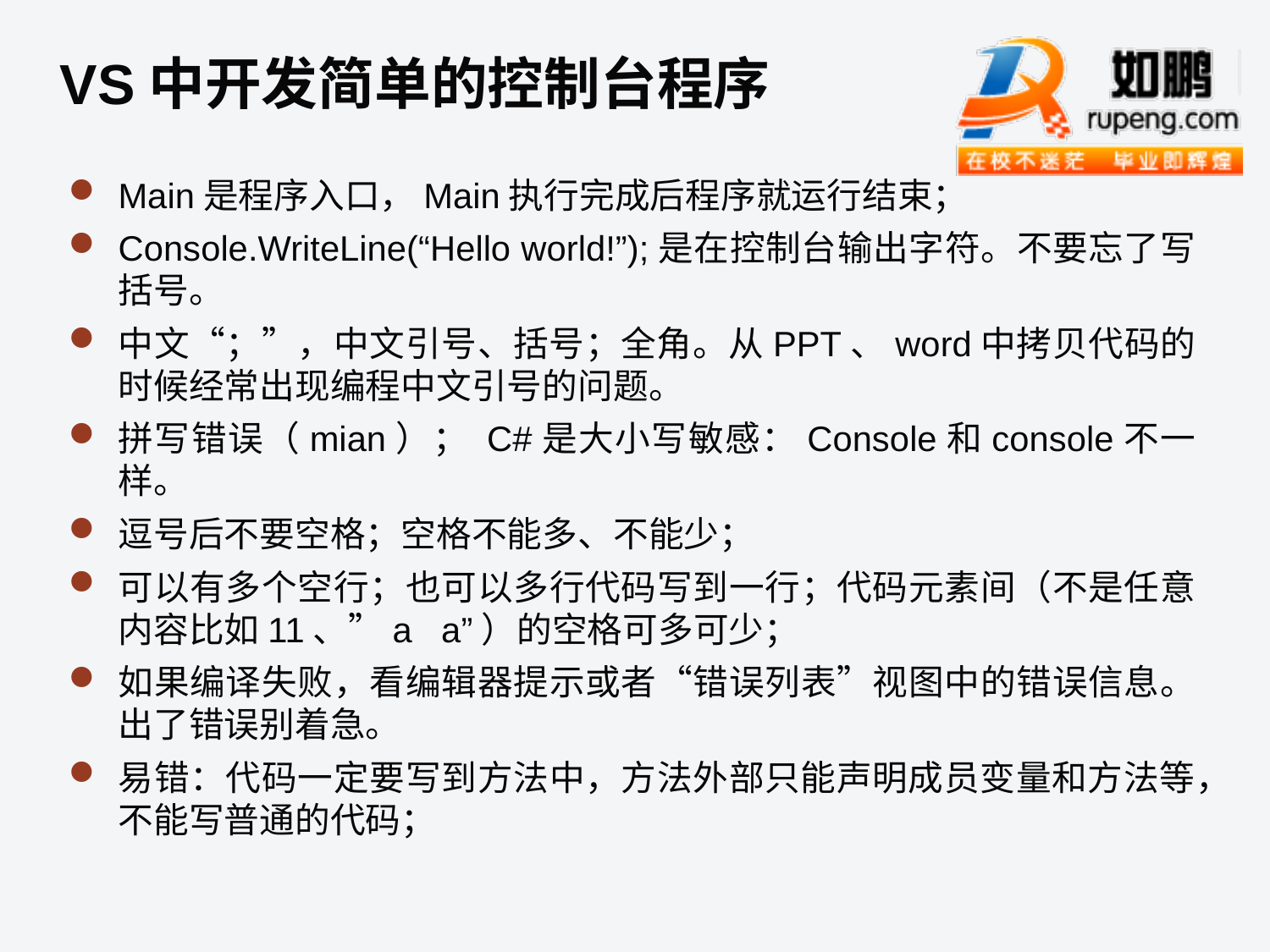

# VS中开发简单的控制台程序
Main是程序入口，Main执行完成后程序就运行结束；
Console.WriteLine(“Hello world!”);是在控制台输出字符。不要忘了写括号。
中文“；”，中文引号、括号；全角。从PPT、word中拷贝代码的时候经常出现编程中文引号的问题。
拼写错误（mian）； C#是大小写敏感：Console和console不一样。
逗号后不要空格；空格不能多、不能少；
可以有多个空行；也可以多行代码写到一行；代码元素间（不是任意内容比如11、”a   a”）的空格可多可少；
如果编译失败，看编辑器提示或者“错误列表”视图中的错误信息。出了错误别着急。
易错：代码一定要写到方法中，方法外部只能声明成员变量和方法等，不能写普通的代码；